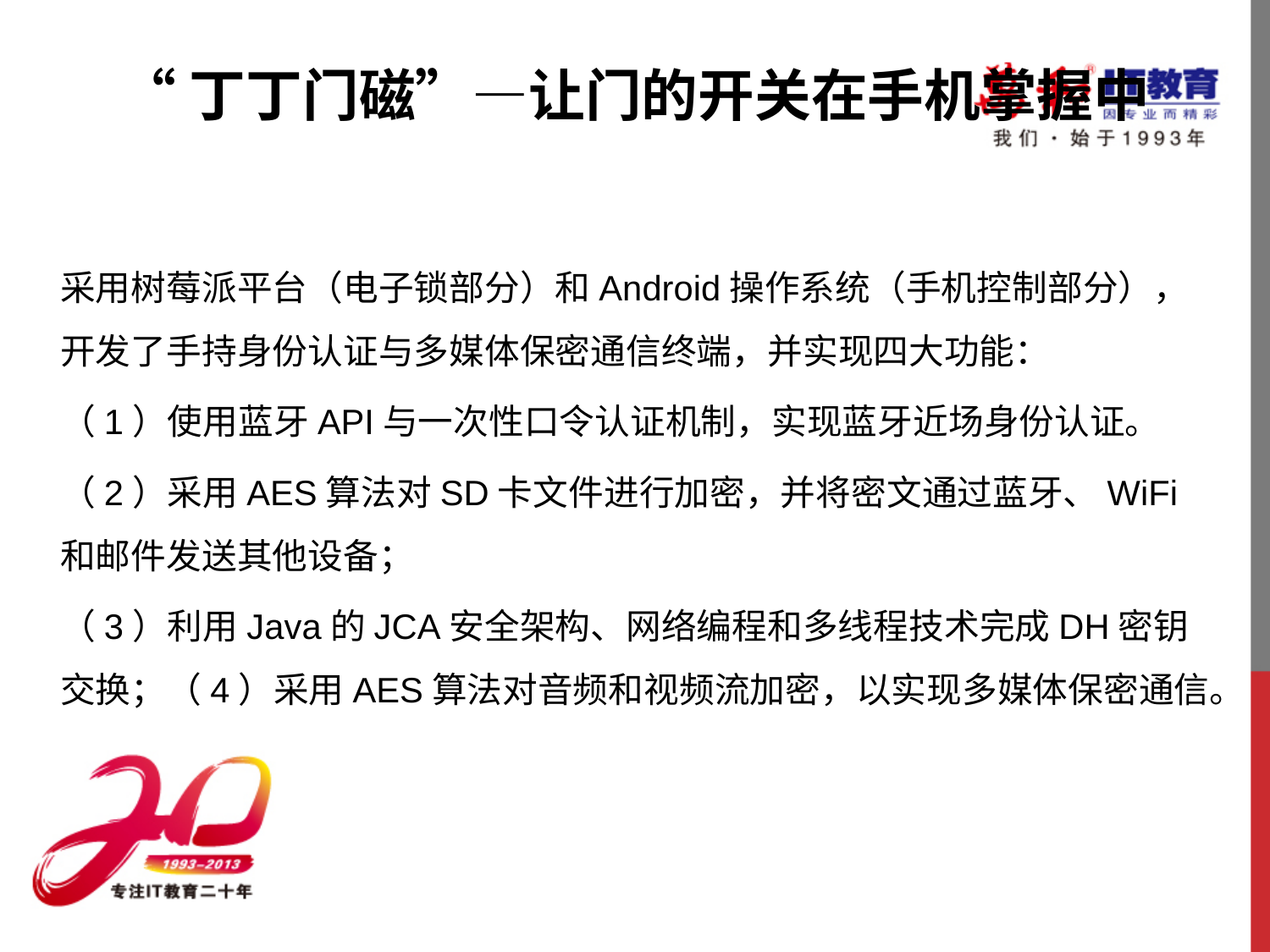

# “丁丁门磁”—让门的开关在手机掌握中
     采用树莓派平台（电子锁部分）和Android操作系统（手机控制部分），开发了手持身份认证与多媒体保密通信终端，并实现四大功能：
	（1）使用蓝牙API与一次性口令认证机制，实现蓝牙近场身份认证。
	（2）采用AES算法对SD卡文件进行加密，并将密文通过蓝牙、WiFi和邮件发送其他设备；
	（3）利用Java的JCA安全架构、网络编程和多线程技术完成DH密钥交换；（4）采用AES算法对音频和视频流加密，以实现多媒体保密通信。